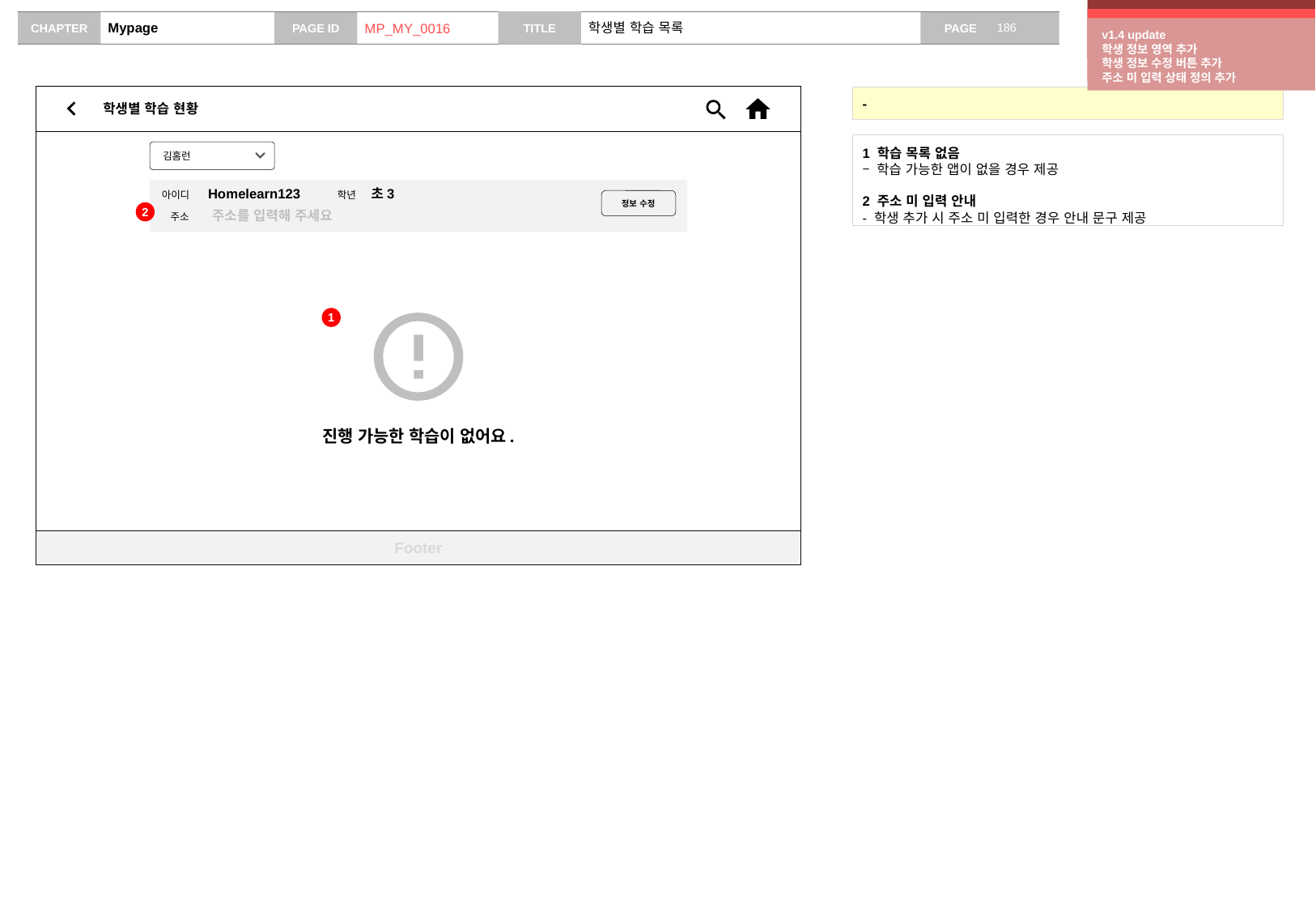

v0.9 update
화면 추가

v1.0 update
학생 선택 드롭다운 메뉴 추가

# Mypage
MP_MY_0016
학생별 학습 목록
v1.4 update
학생 정보 영역 추가
학생 정보 수정 버튼 추가
주소 미 입력 상태 정의 추가

학생별 학습 현황

-

1 학습 목록 없음
– 학습 가능한 앱이 없을 경우 제공
2 주소 미 입력 안내
- 학생 추가 시 주소 미 입력한 경우 안내 문구 제공
김홈런

아이디    Homelearn123
학년    초3
정보 수정
2
주소      주소를 입력해 주세요
1

진행 가능한 학습이 없어요.
Footer